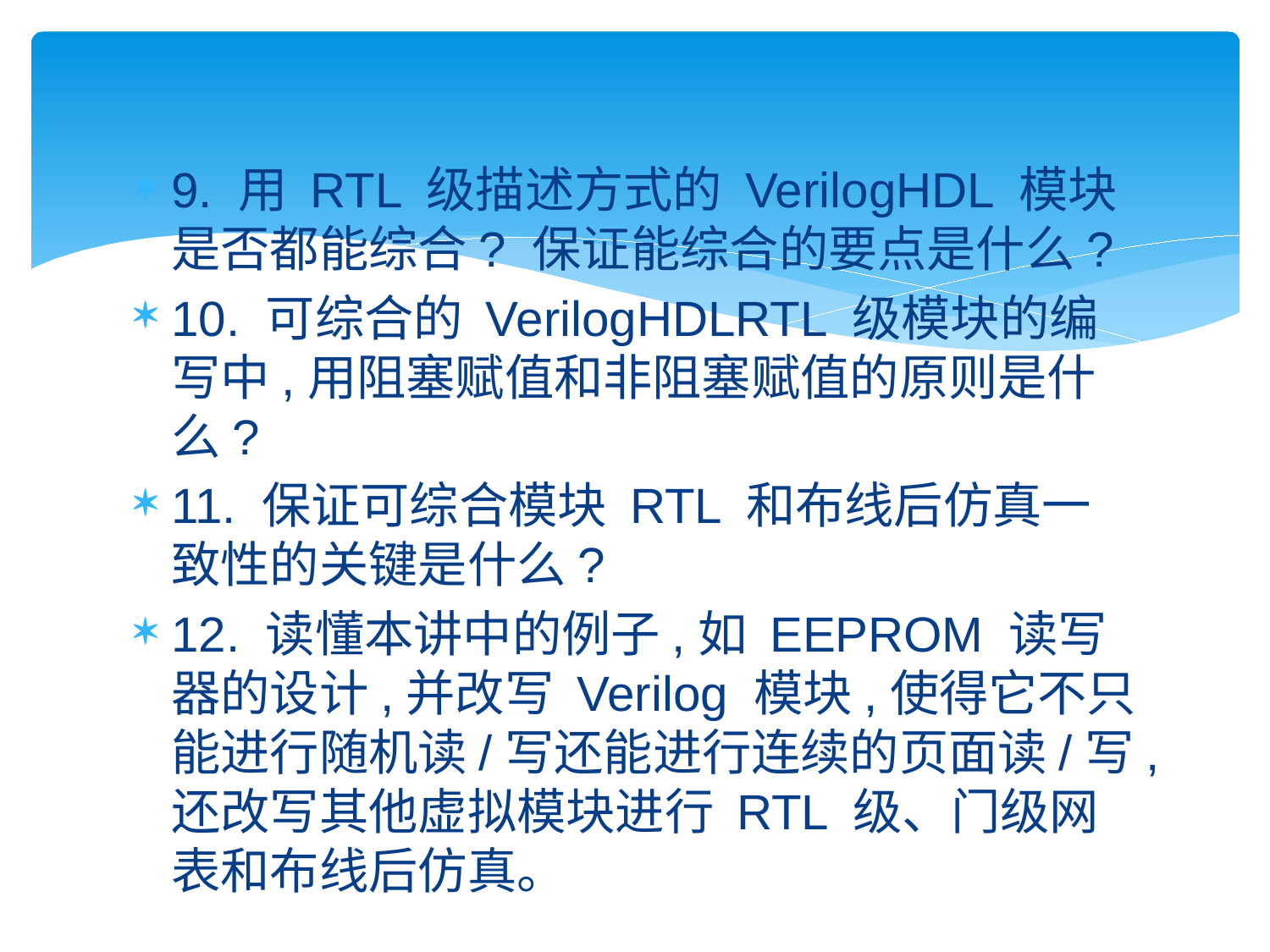

#
9. 用 RTL 级描述方式的 VerilogHDL 模块是否都能综合? 保证能综合的要点是什么?
10. 可综合的 VerilogHDLRTL 级模块的编写中,用阻塞赋值和非阻塞赋值的原则是什么?
11. 保证可综合模块 RTL 和布线后仿真一致性的关键是什么?
12. 读懂本讲中的例子,如 EEPROM 读写器的设计,并改写 Verilog 模块,使得它不只能进行随机读/写还能进行连续的页面读/写,还改写其他虚拟模块进行 RTL 级、门级网表和布线后仿真。